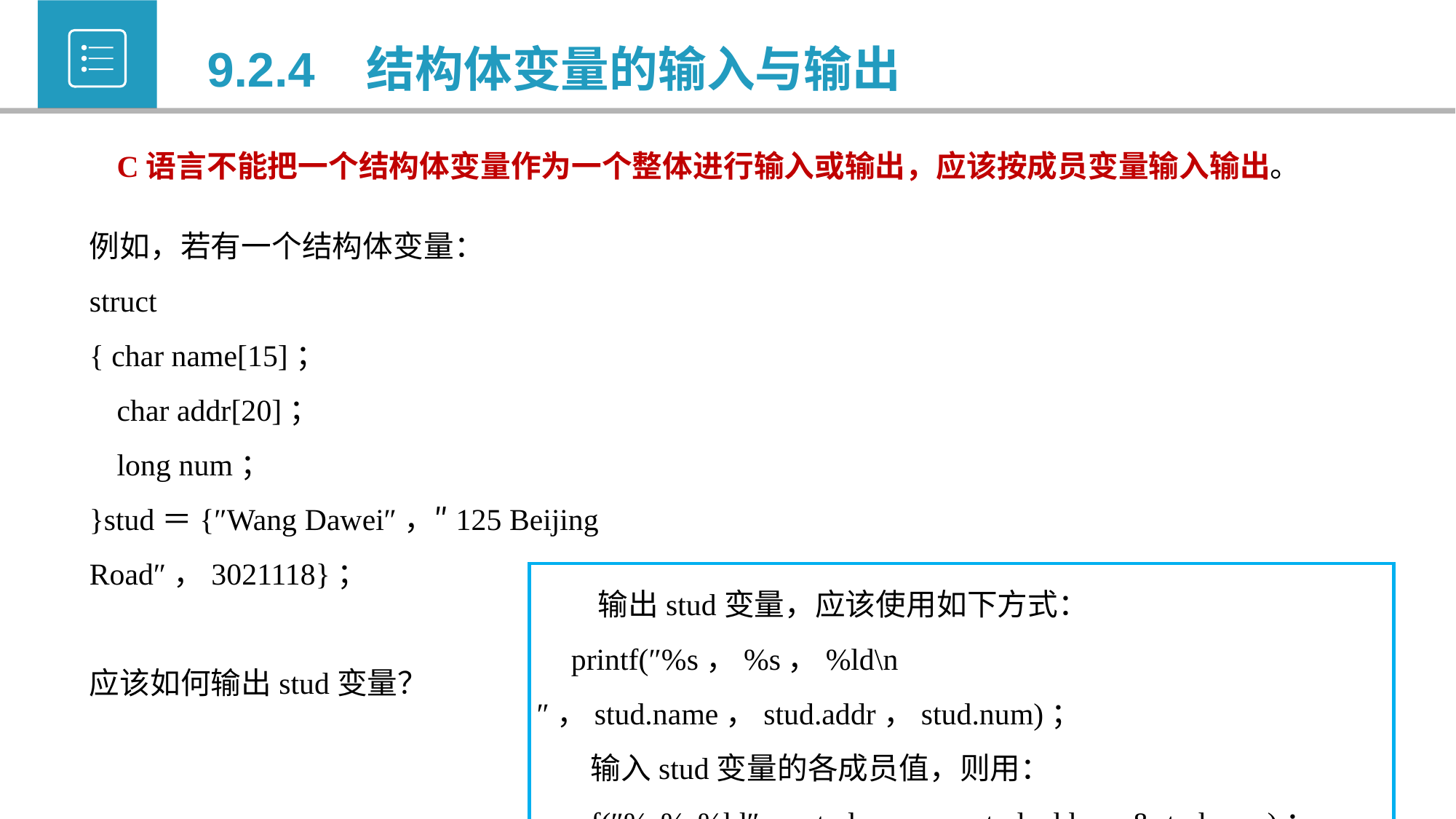

9.2.4   结构体变量的输入与输出
C语言高级
C语言不能把一个结构体变量作为一个整体进行输入或输出，应该按成员变量输入输出。

—指针
例如，若有一个结构体变量：
struct
{ char name[15]；
   char addr[20]；
   long num；
}stud＝{″Wang Dawei″，″125 Beijing Road″，3021118}；

应该如何输出stud变量？
        输出stud变量，应该使用如下方式：
    printf(″%s，%s，%ld\n″，stud.name，stud.addr，stud.num)；
        输入stud变量的各成员值，则用：
scanf(″%s%s%ld″，stud.name，stud.addr，&stud.num)；